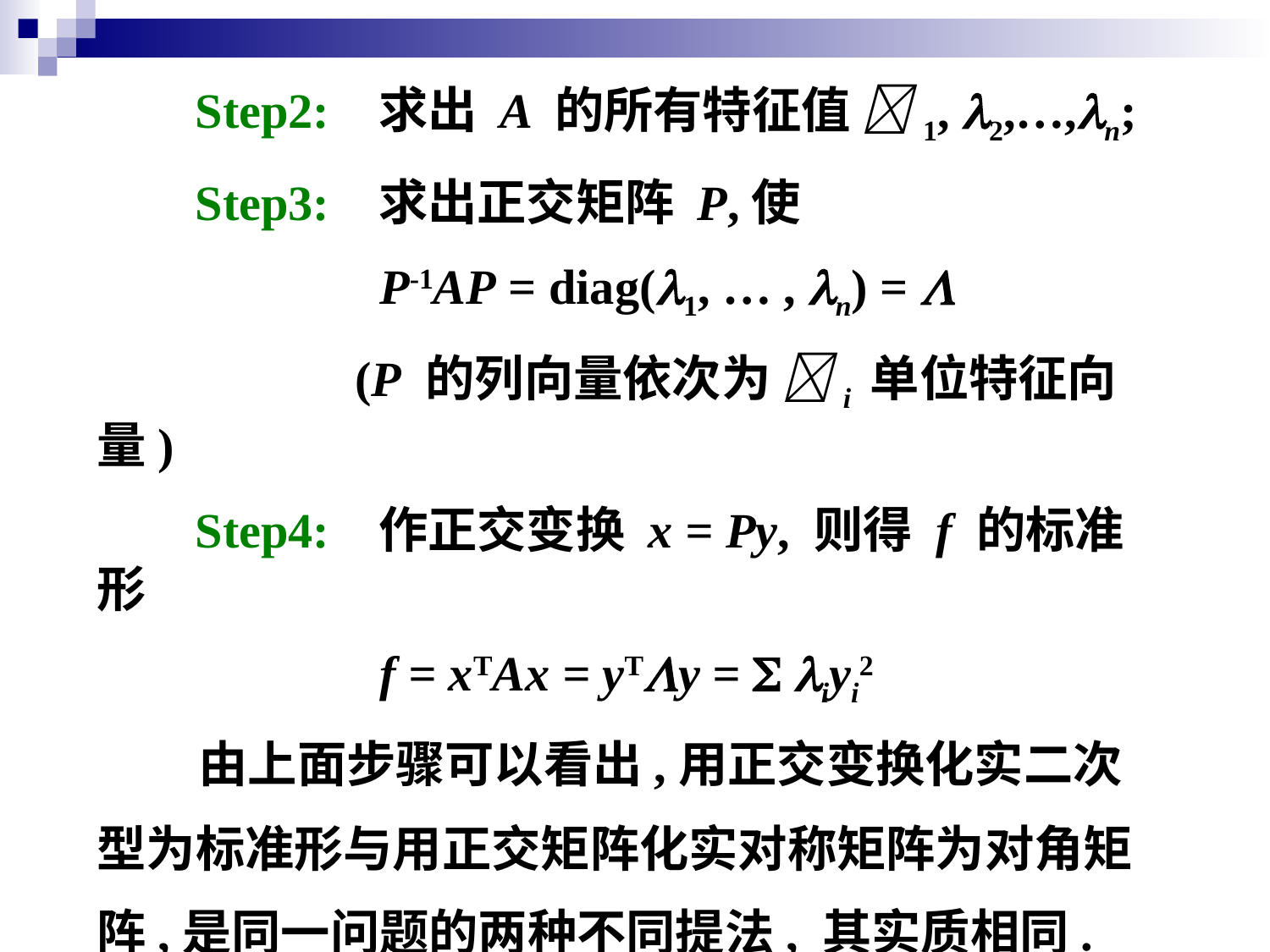

Step2:   求出 A 的所有特征值 λ1, λ2,…,λn;
        Step3:   求出正交矩阵 P,使
                       P-1AP = diag(λ1, … , λn) = Λ
                     (P 的列向量依次为 λi 单位特征向量)
        Step4:   作正交变换 x = Py, 则得 f 的标准形
                       f = xTAx = yTΛy = Σ λiyi2
        由上面步骤可以看出,用正交变换化实二次
型为标准形与用正交矩阵化实对称矩阵为对角矩
阵,是同一问题的两种不同提法, 其实质相同.